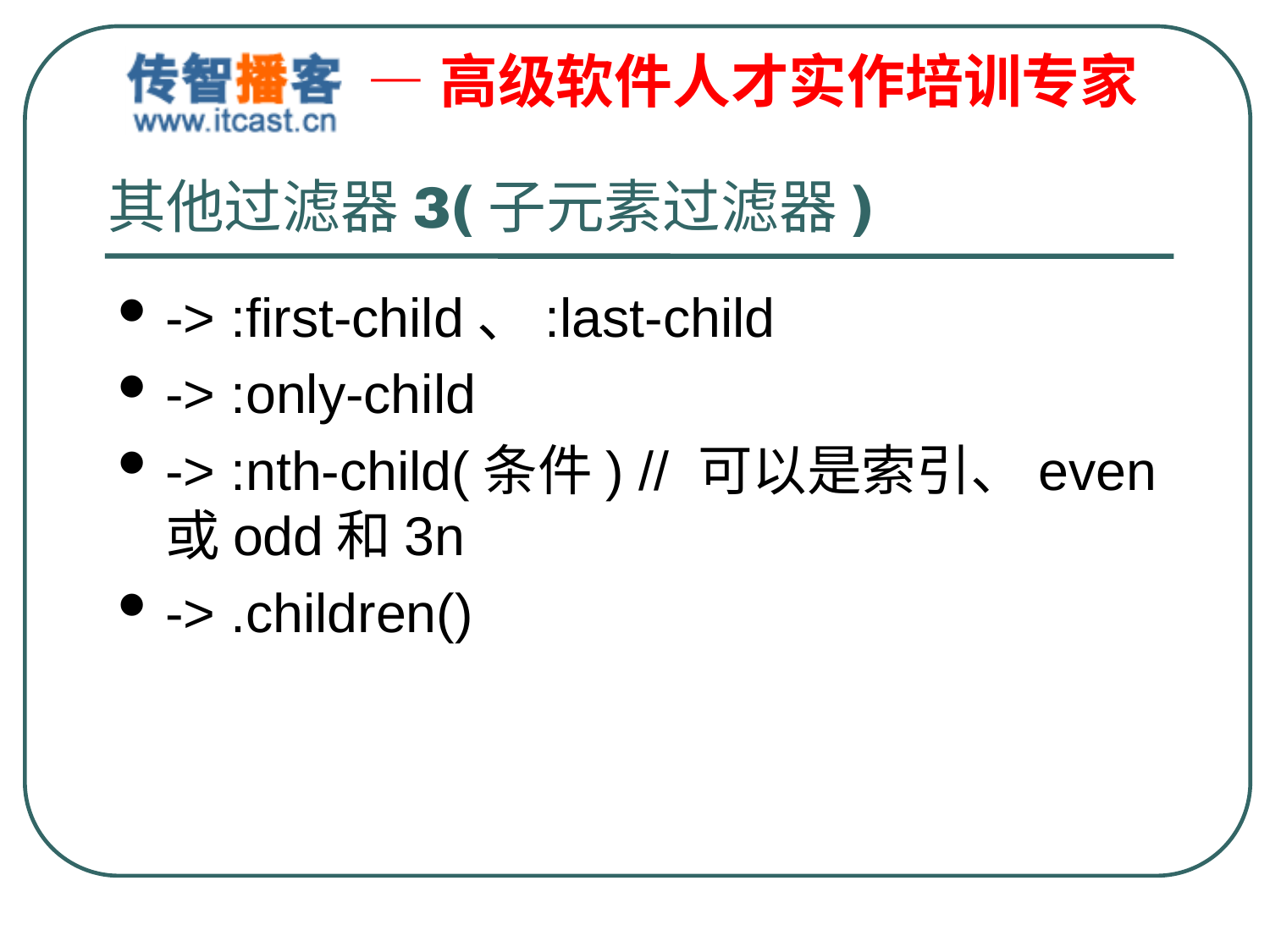

# 其他过滤器3(子元素过滤器)
-> :first-child、:last-child
-> :only-child
-> :nth-child(条件) // 可以是索引、even或odd和3n
-> .children()